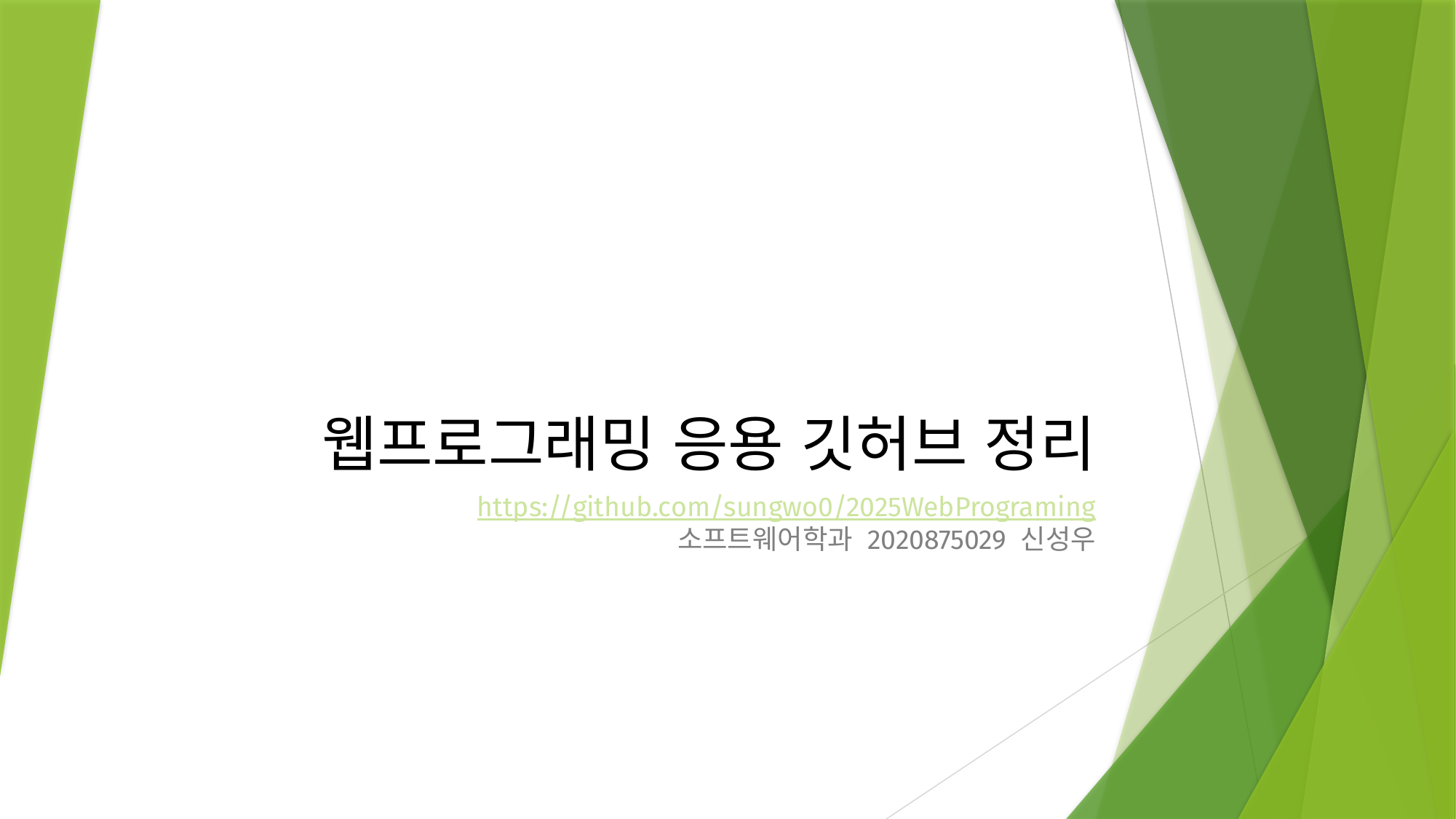

# 웹프로그래밍 응용 깃허브 정리
https://github.com/sungwo0/2025WebPrograming
소프트웨어학과 2020875029 신성우